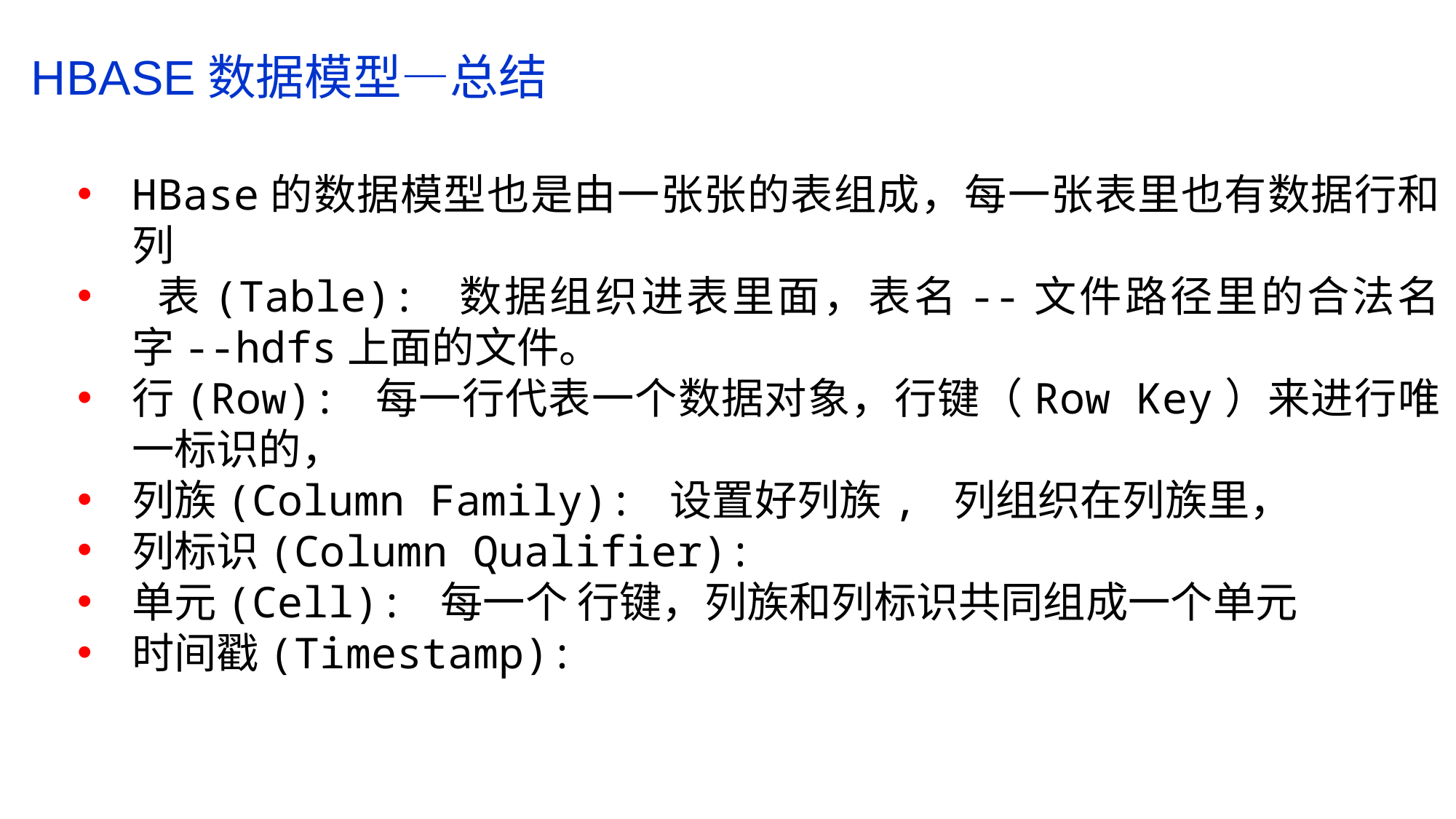

HBASE数据模型—总结
HBase的数据模型也是由一张张的表组成，每一张表里也有数据行和列
 表(Table): 数据组织进表里面，表名--文件路径里的合法名字--hdfs上面的文件。
行(Row): 每一行代表一个数据对象，行键（Row Key）来进行唯一标识的，
列族(Column Family): 设置好列族, 列组织在列族里，
列标识(Column Qualifier):
单元(Cell): 每一个 行键，列族和列标识共同组成一个单元
时间戳(Timestamp):